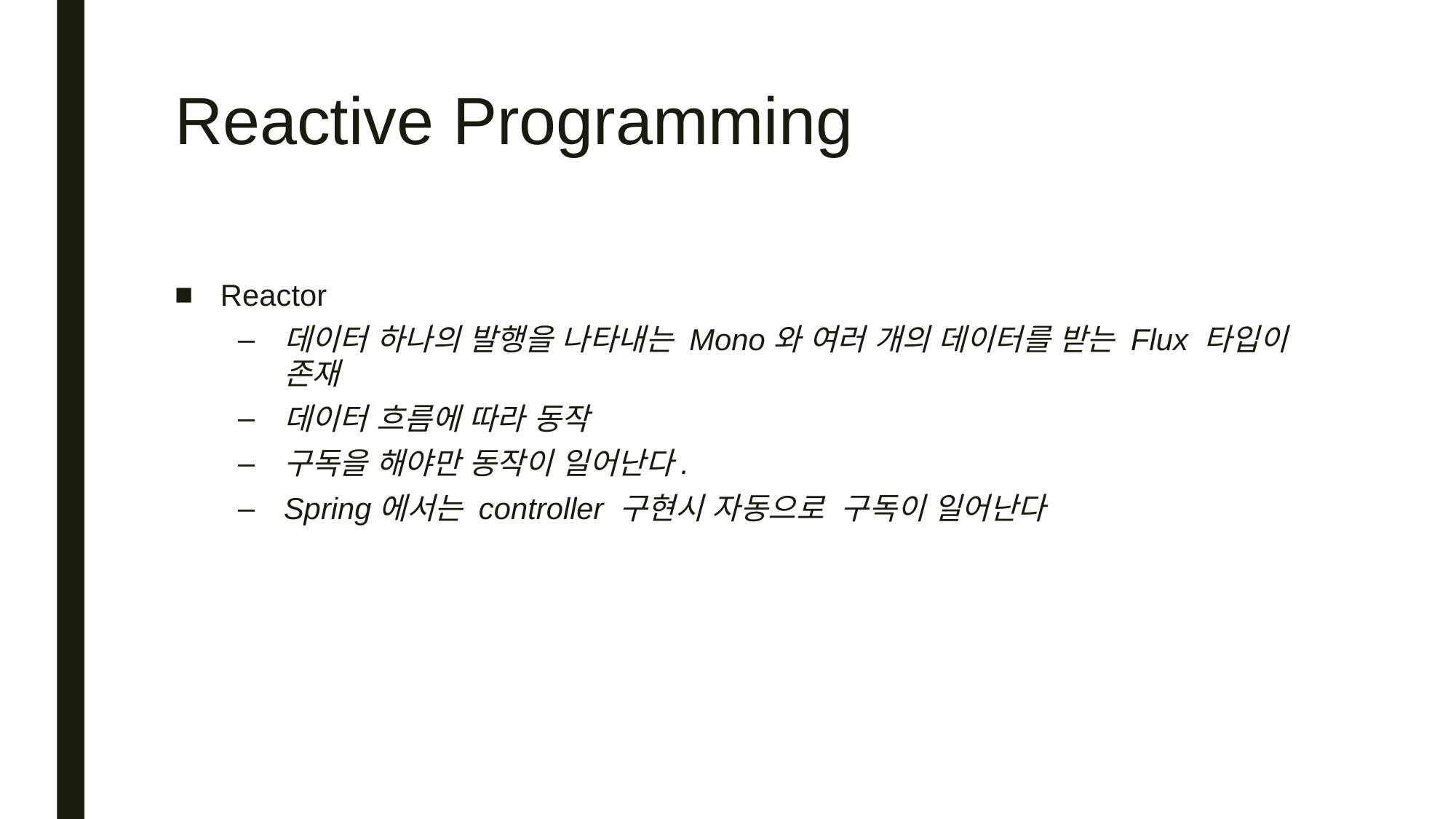

# Reactive Programming

Reactor
데이터 하나의 발행을 나타내는 Mono와 여러 개의 데이터를 받는 Flux 타입이 존재
데이터 흐름에 따라 동작
구독을 해야만 동작이 일어난다.
Spring에서는 controller 구현시 자동으로  구독이 일어난다